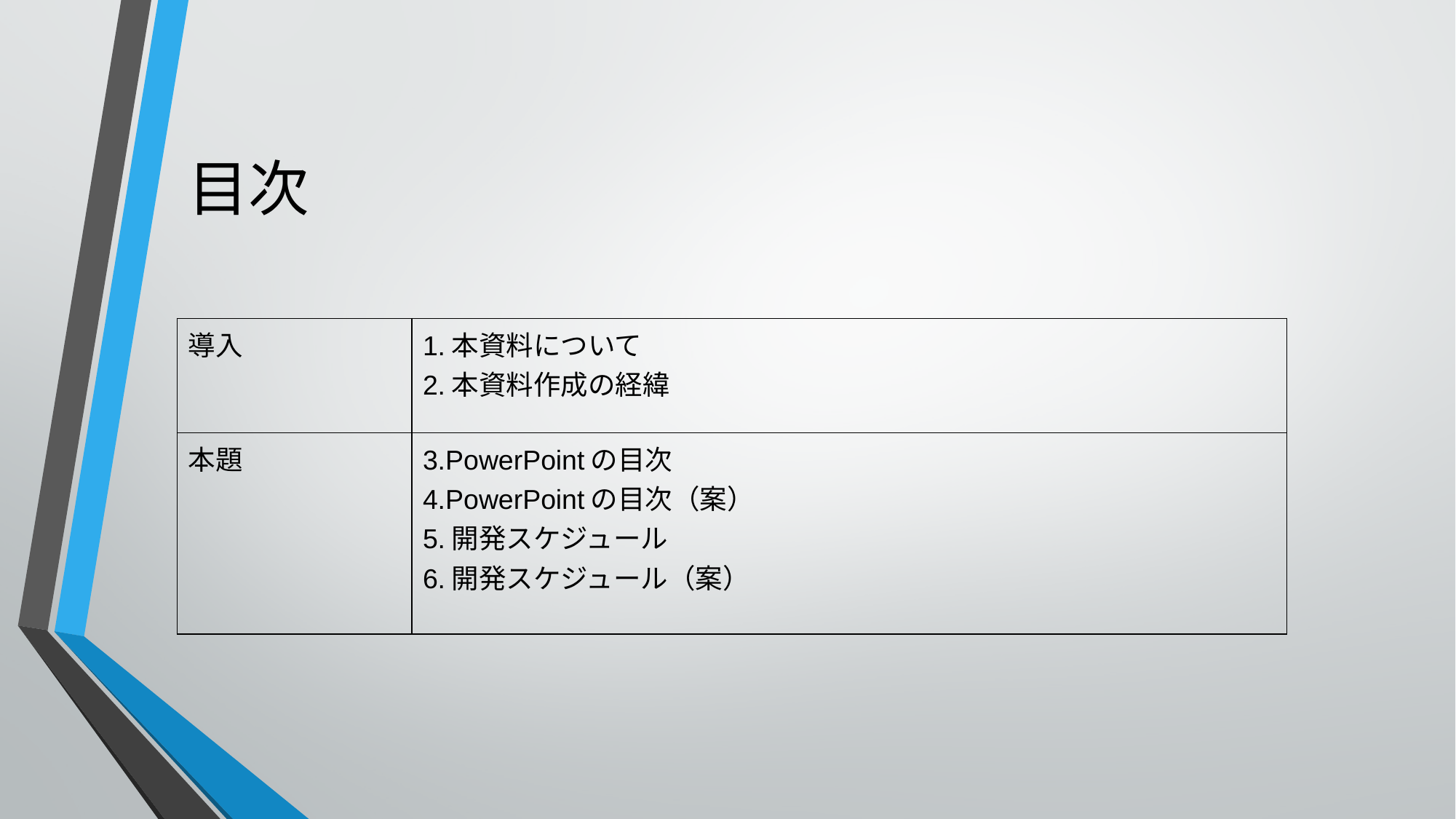

# 目次
| 導入 | 1.本資料について 2.本資料作成の経緯 |
| --- | --- |
| 本題 | 3.PowerPointの目次 4.PowerPointの目次（案） 5.開発スケジュール 6.開発スケジュール（案） |